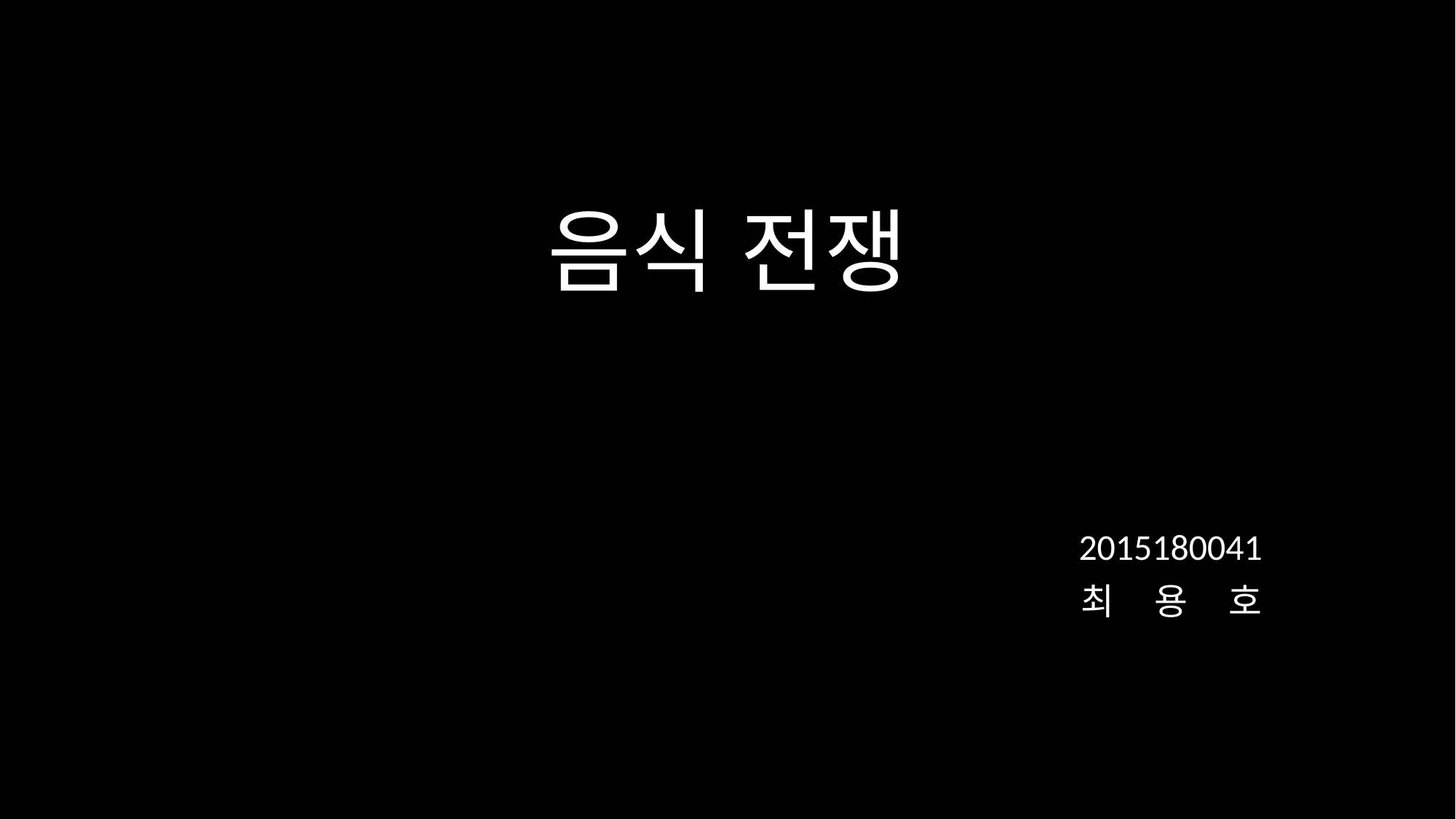

# 음식 전쟁
2015180041
최    용    호